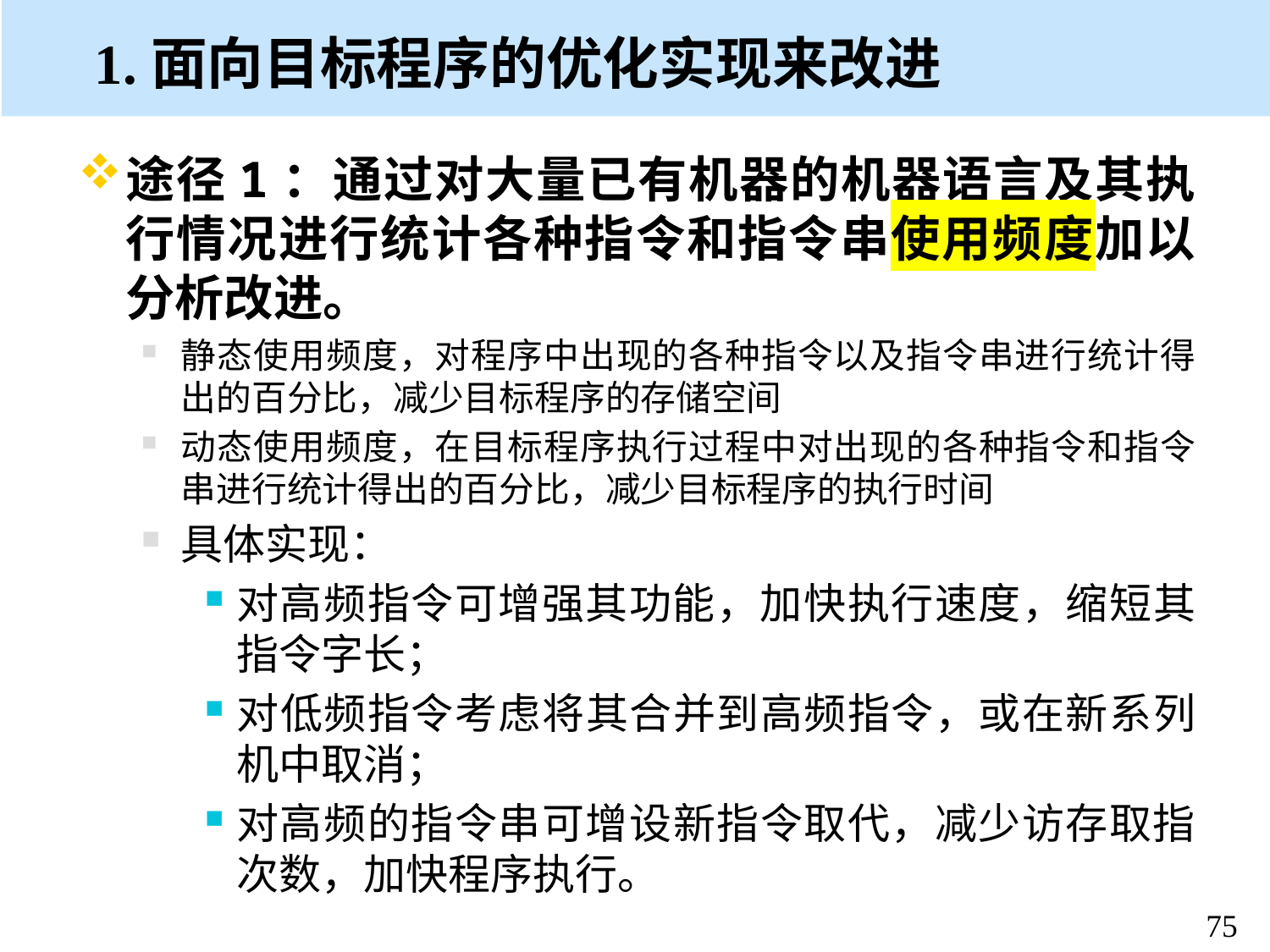

# 1.面向目标程序的优化实现来改进
途径1：通过对大量已有机器的机器语言及其执行情况进行统计各种指令和指令串使用频度加以分析改进。
静态使用频度，对程序中出现的各种指令以及指令串进行统计得出的百分比，减少目标程序的存储空间
动态使用频度，在目标程序执行过程中对出现的各种指令和指令串进行统计得出的百分比，减少目标程序的执行时间
具体实现：
对高频指令可增强其功能，加快执行速度，缩短其指令字长；
对低频指令考虑将其合并到高频指令，或在新系列机中取消；
对高频的指令串可增设新指令取代，减少访存取指次数，加快程序执行。